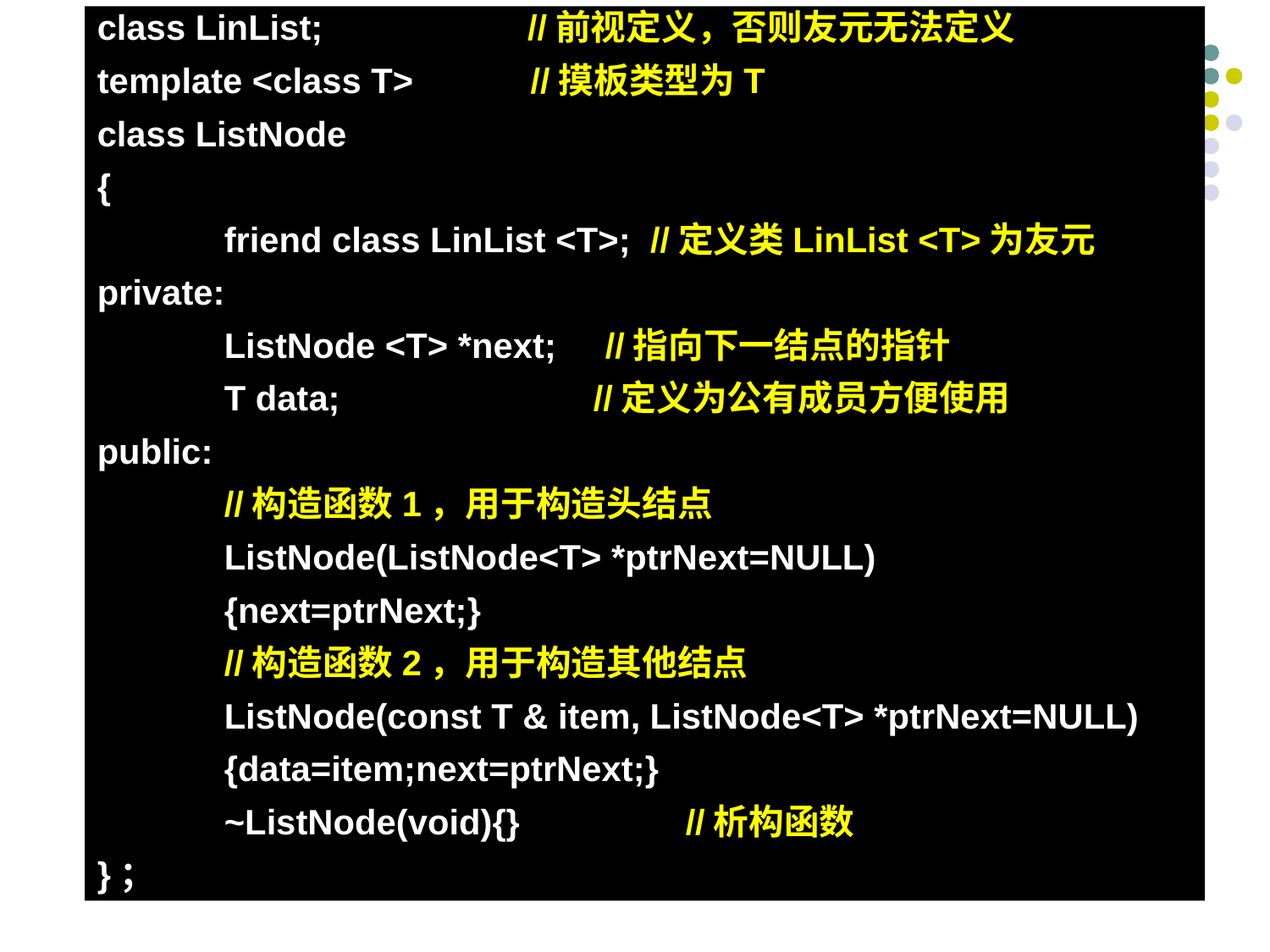

class LinList;                     //前视定义，否则友元无法定义
template <class T>            //摸板类型为T
class ListNode
{
	friend class LinList <T>;  //定义类LinList <T>为友元
private:
	ListNode <T> *next;     //指向下一结点的指针
	T data;                          //定义为公有成员方便使用
public:
	//构造函数1，用于构造头结点
	ListNode(ListNode<T> *ptrNext=NULL)
	{next=ptrNext;}
	//构造函数2，用于构造其他结点
	ListNode(const T & item, ListNode<T> *ptrNext=NULL)
	{data=item;next=ptrNext;}
	~ListNode(void){}                 //析构函数
}；